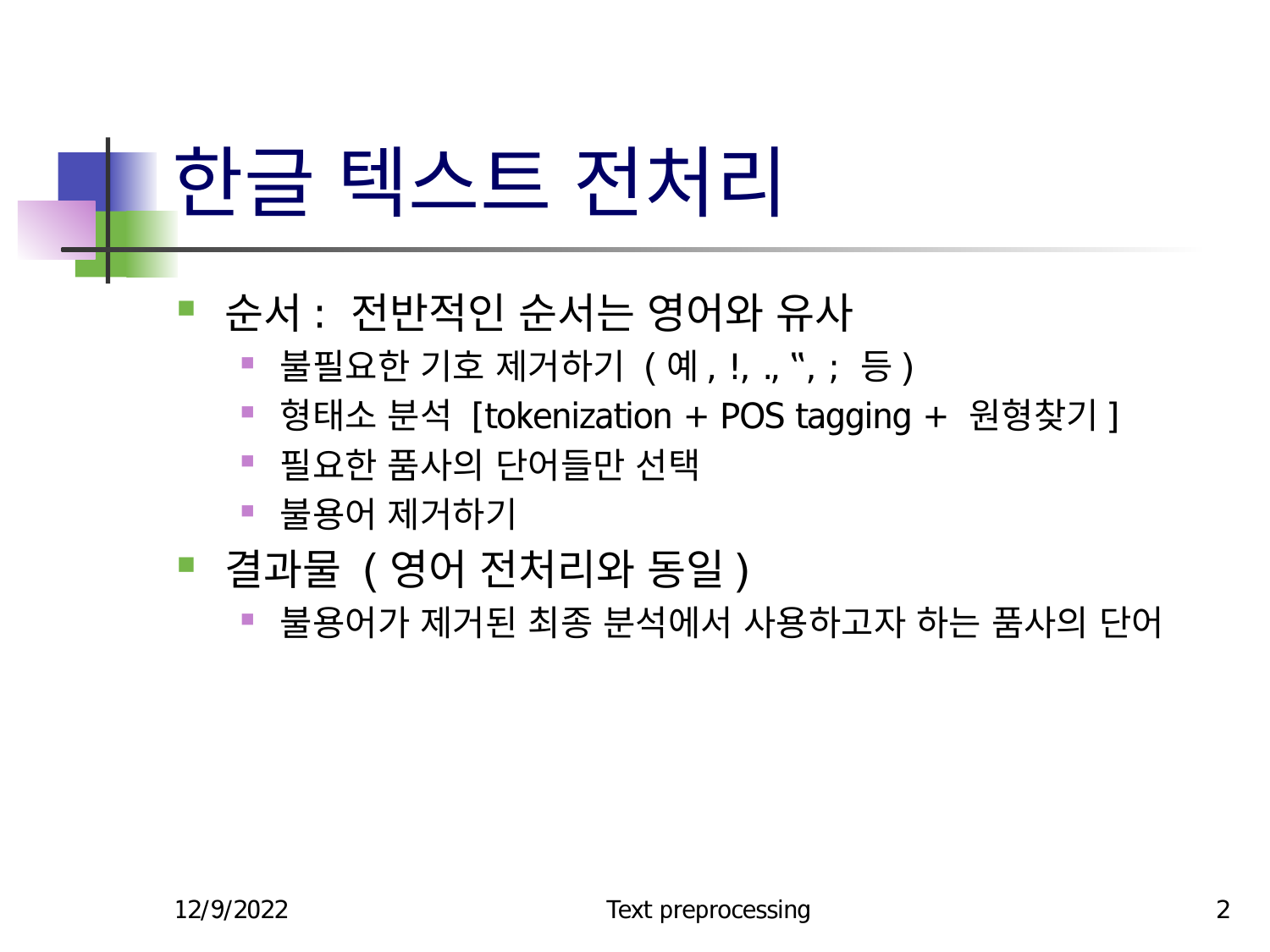

# 한글 텍스트 전처리
순서: 전반적인 순서는 영어와 유사
불필요한 기호 제거하기 (예, !, ., “, ; 등)
형태소 분석 [tokenization + POS tagging + 원형찾기]
필요한 품사의 단어들만 선택
불용어 제거하기
결과물 (영어 전처리와 동일)
불용어가 제거된 최종 분석에서 사용하고자 하는 품사의 단어

12/9/2022
Text preprocessing
2